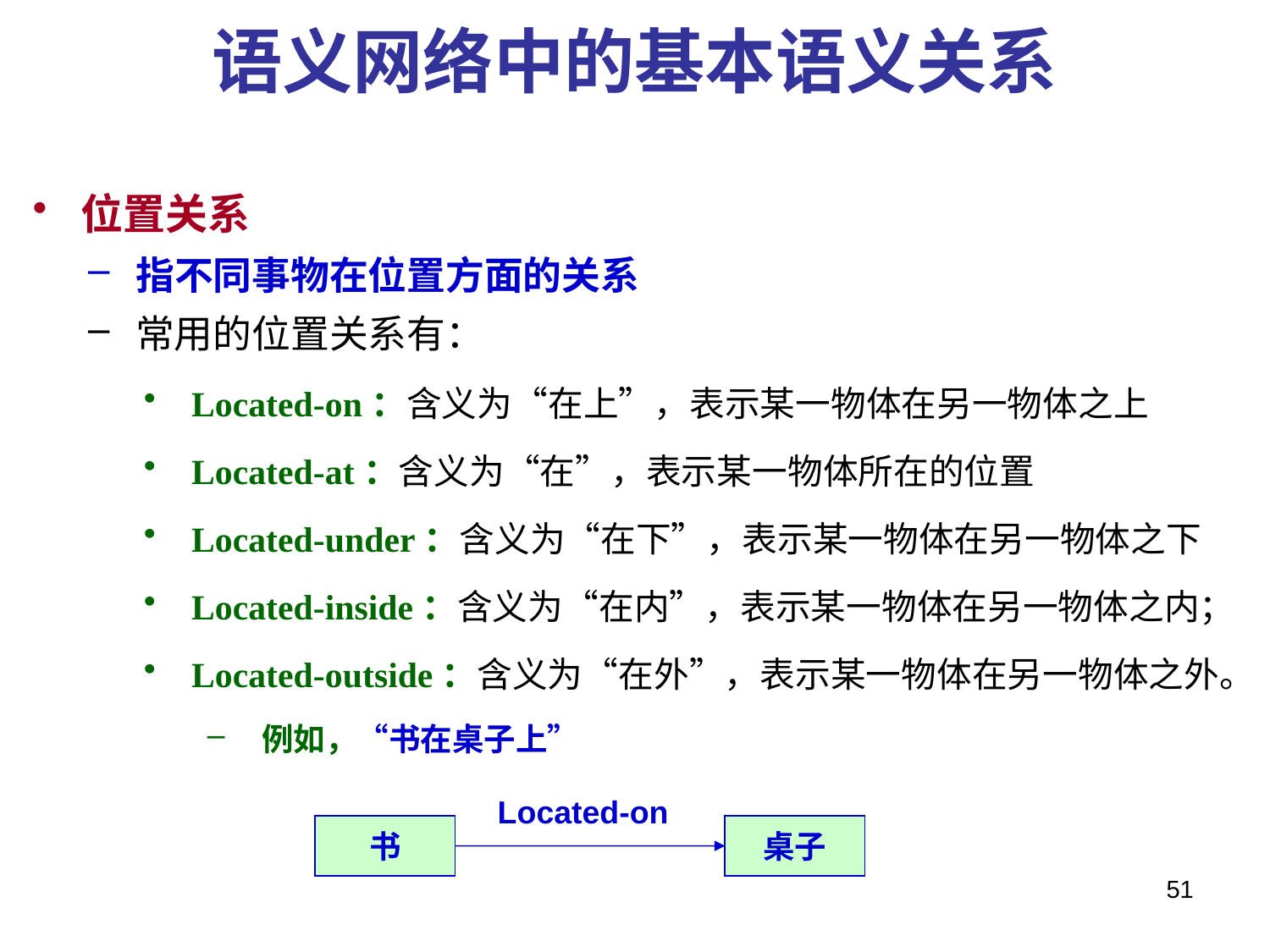

# 语义网络中的基本语义关系
位置关系
指不同事物在位置方面的关系
常用的位置关系有：
Located-on：含义为“在上”，表示某一物体在另一物体之上
Located-at：含义为“在”，表示某一物体所在的位置
Located-under：含义为“在下”，表示某一物体在另一物体之下
Located-inside：含义为“在内”，表示某一物体在另一物体之内；
Located-outside：含义为“在外”，表示某一物体在另一物体之外。
 例如，“书在桌子上”

Located-on
书
桌子

51